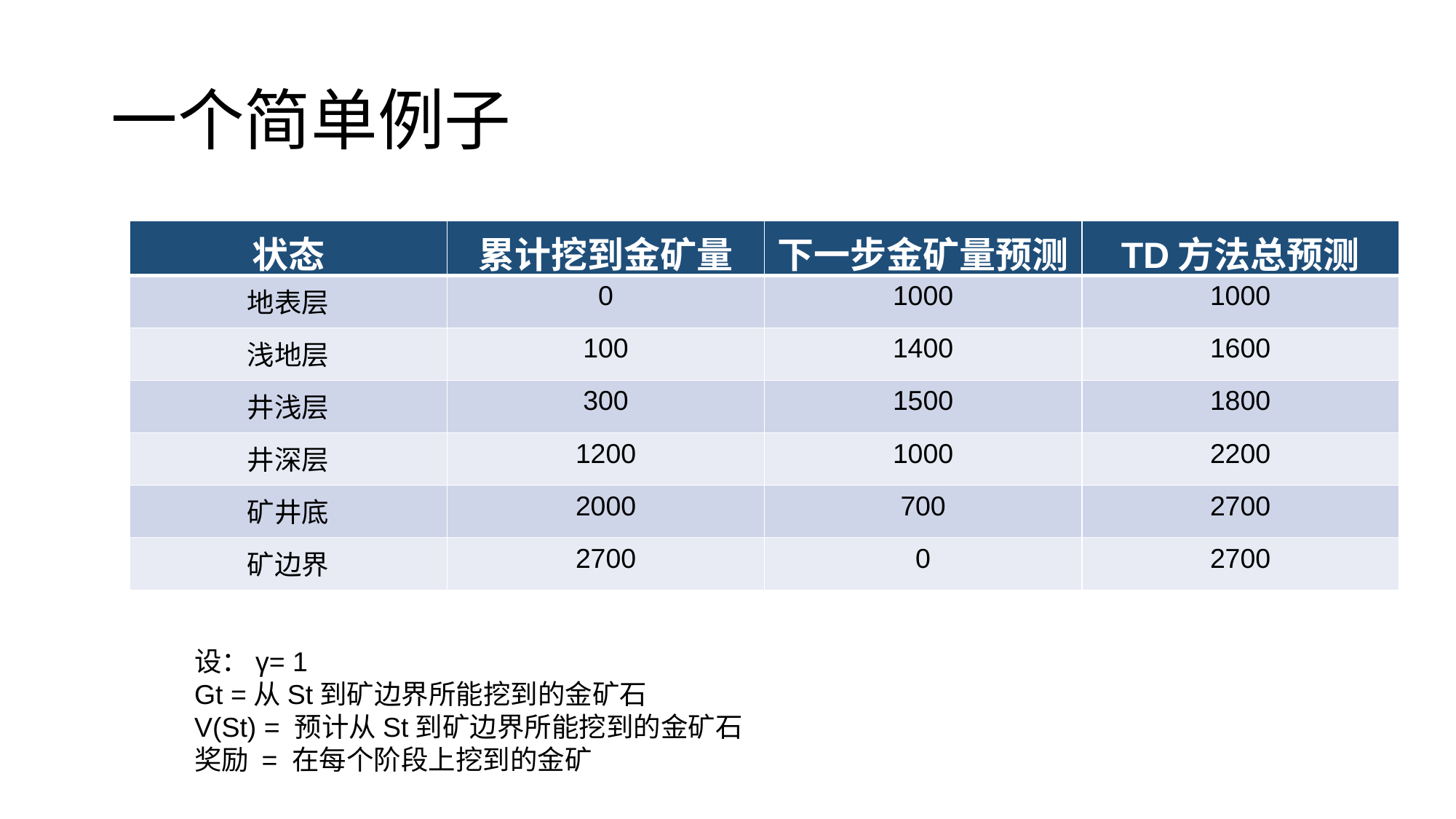

# 一个简单例子
| 状态 | 累计挖到金矿量 | 下一步金矿量预测 | TD方法总预测 |
| --- | --- | --- | --- |
| 地表层 | 0 | 1000 | 1000 |
| 浅地层 | 100 | 1400 | 1600 |
| 井浅层 | 300 | 1500 | 1800 |
| 井深层 | 1200 | 1000 | 2200 |
| 矿井底 | 2000 | 700 | 2700 |
| 矿边界 | 2700 | 0 | 2700 |
设：γ= 1
Gt =从St到矿边界所能挖到的金矿石
V(St) = 预计从St到矿边界所能挖到的金矿石
奖励 = 在每个阶段上挖到的金矿